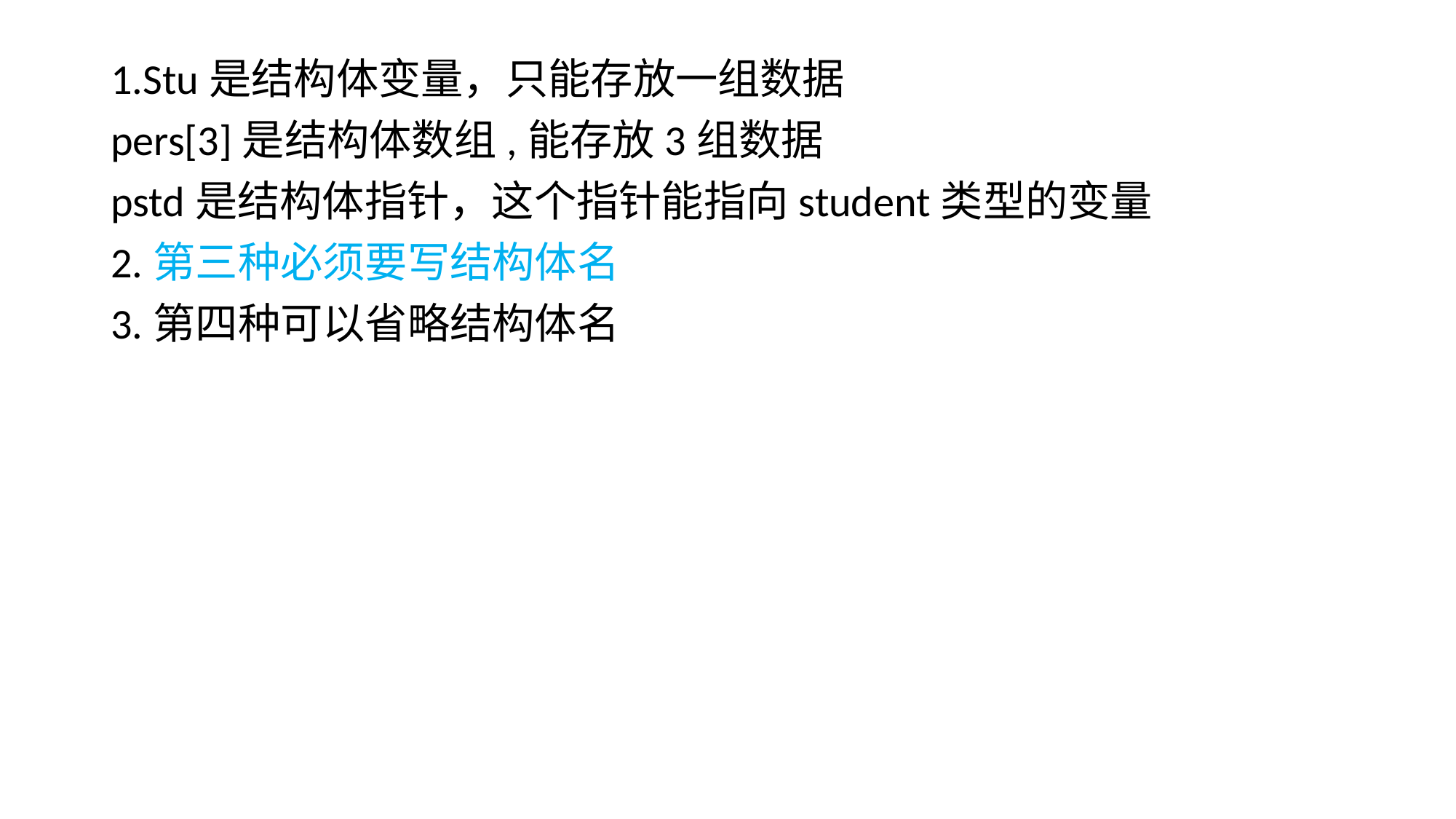

1.Stu是结构体变量，只能存放一组数据
pers[3]是结构体数组,能存放3组数据
pstd是结构体指针，这个指针能指向student类型的变量
2.第三种必须要写结构体名
3.第四种可以省略结构体名